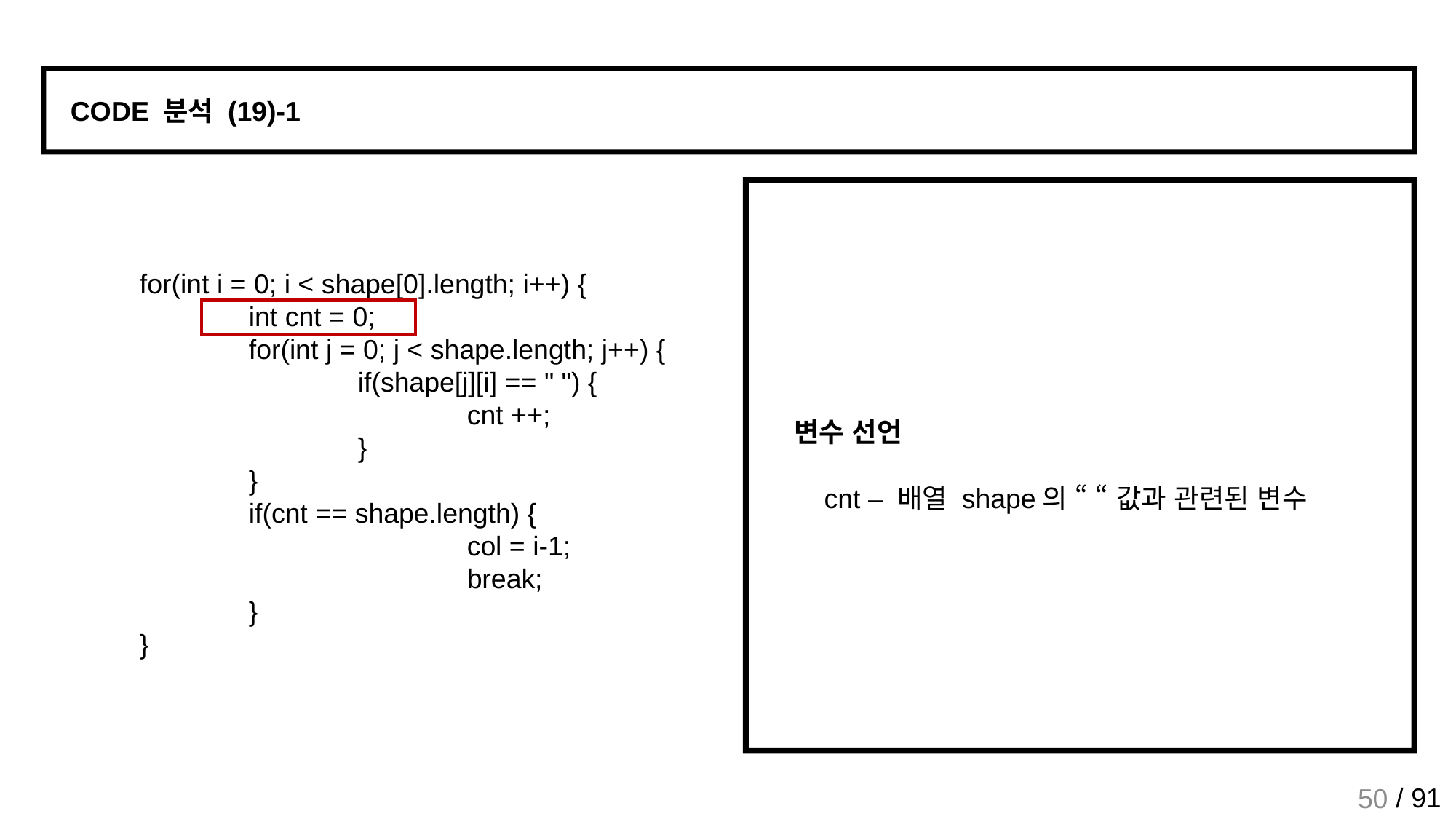

CODE 분석 (19)-1

	for(int i = 0; i < shape[0].length; i++) {
		int cnt = 0;
		for(int j = 0; j < shape.length; j++) {
			if(shape[j][i] == " ") {
				cnt ++;
			}
		}
		if(cnt == shape.length) {
				col = i-1;
				break;
		}
	}

변수 선언
cnt – 배열 shape의 “ “ 값과 관련된 변수
50